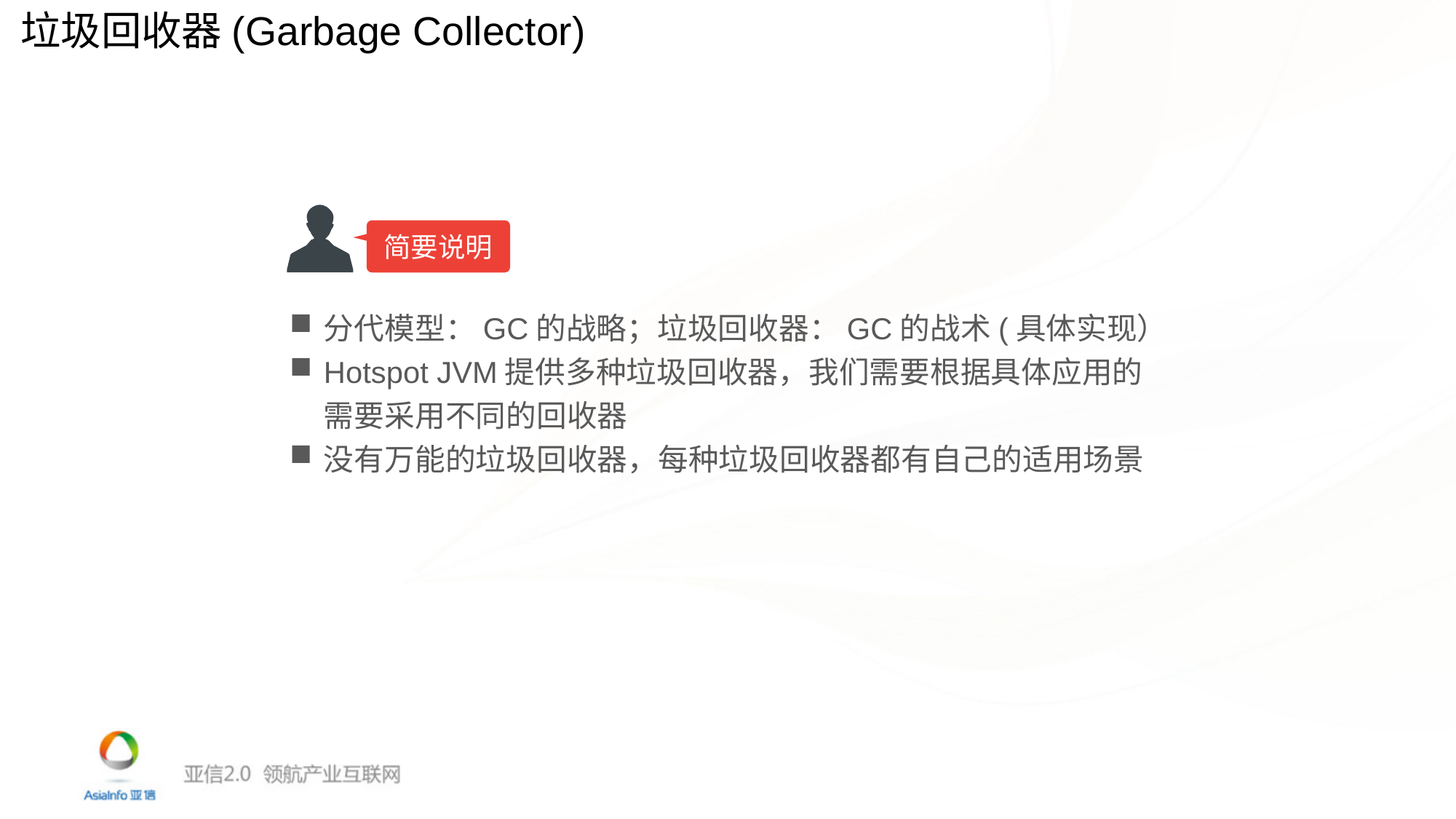

垃圾回收器(Garbage Collector)

简要说明

分代模型：GC的战略；垃圾回收器：GC的战术(具体实现）
Hotspot JVM提供多种垃圾回收器，我们需要根据具体应用的需要采用不同的回收器
没有万能的垃圾回收器，每种垃圾回收器都有自己的适用场景